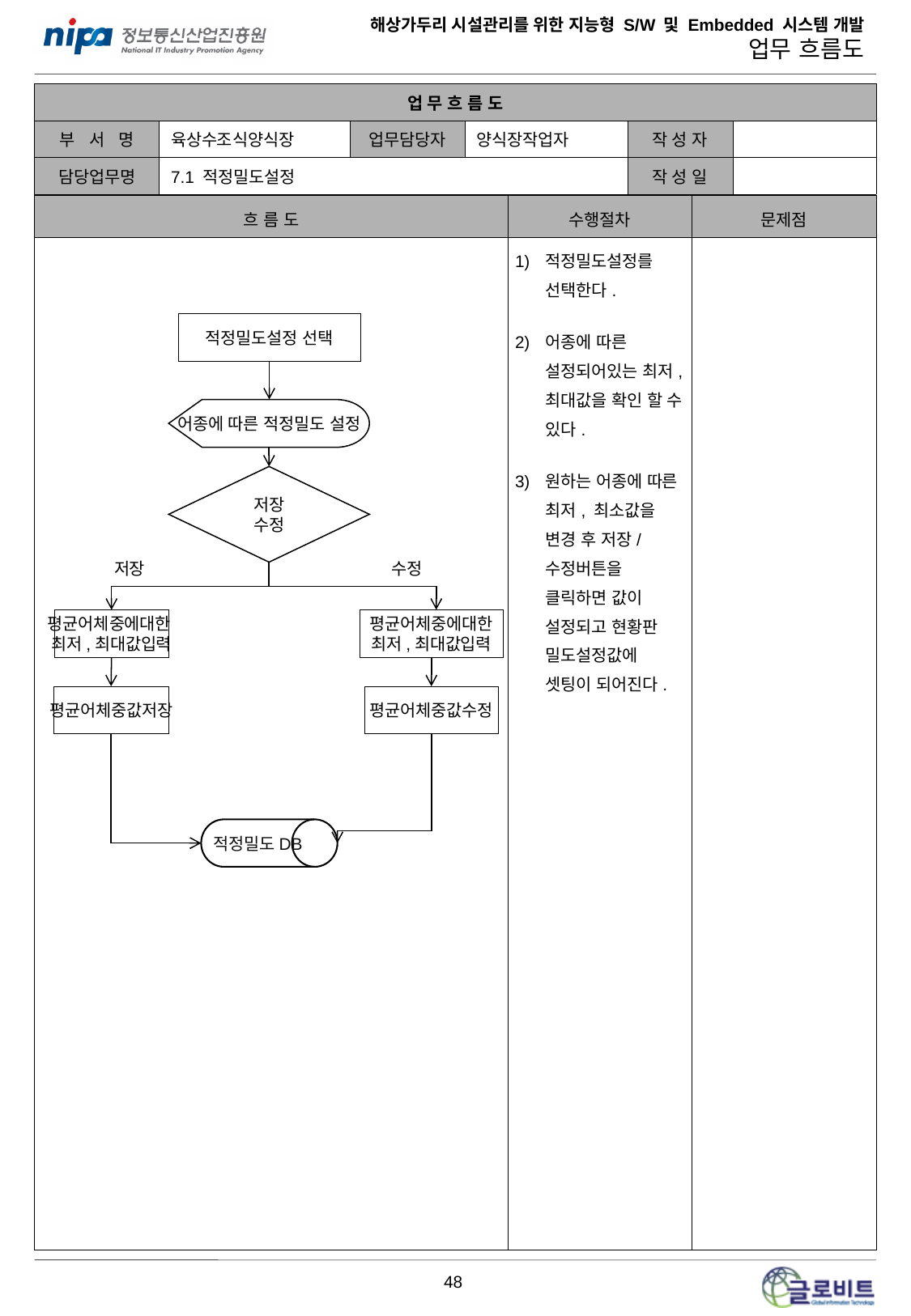

| 업 무 흐 름 도 |  |  |  |  |  |
| --- | --- | --- | --- | --- | --- |
| 부 서 명 | 육상수조식양식장 | 업무담당자 | 양식장작업자 | 작 성 자 |  |
| 담당업무명 | 7.1 적정밀도설정 |  |  | 작 성 일 |  |
| 흐 름 도 | 수행절차 | 문제점 |
| --- | --- | --- |
|  | 적정밀도설정를 선택한다. 어종에 따른 설정되어있는 최저,최대값을 확인 할 수 있다. 원하는 어종에 따른 최저, 최소값을 변경 후 저장/수정버튼을 클릭하면 값이 설정되고 현황판 밀도설정값에 셋팅이 되어진다. |  |
적정밀도설정 선택
어종에 따른 적정밀도 설정
저장
수정
저장
수정
평균어체중에대한
최저,최대값입력
평균어체중에대한
최저,최대값입력
평균어체중값저장
평균어체중값수정
적정밀도DB